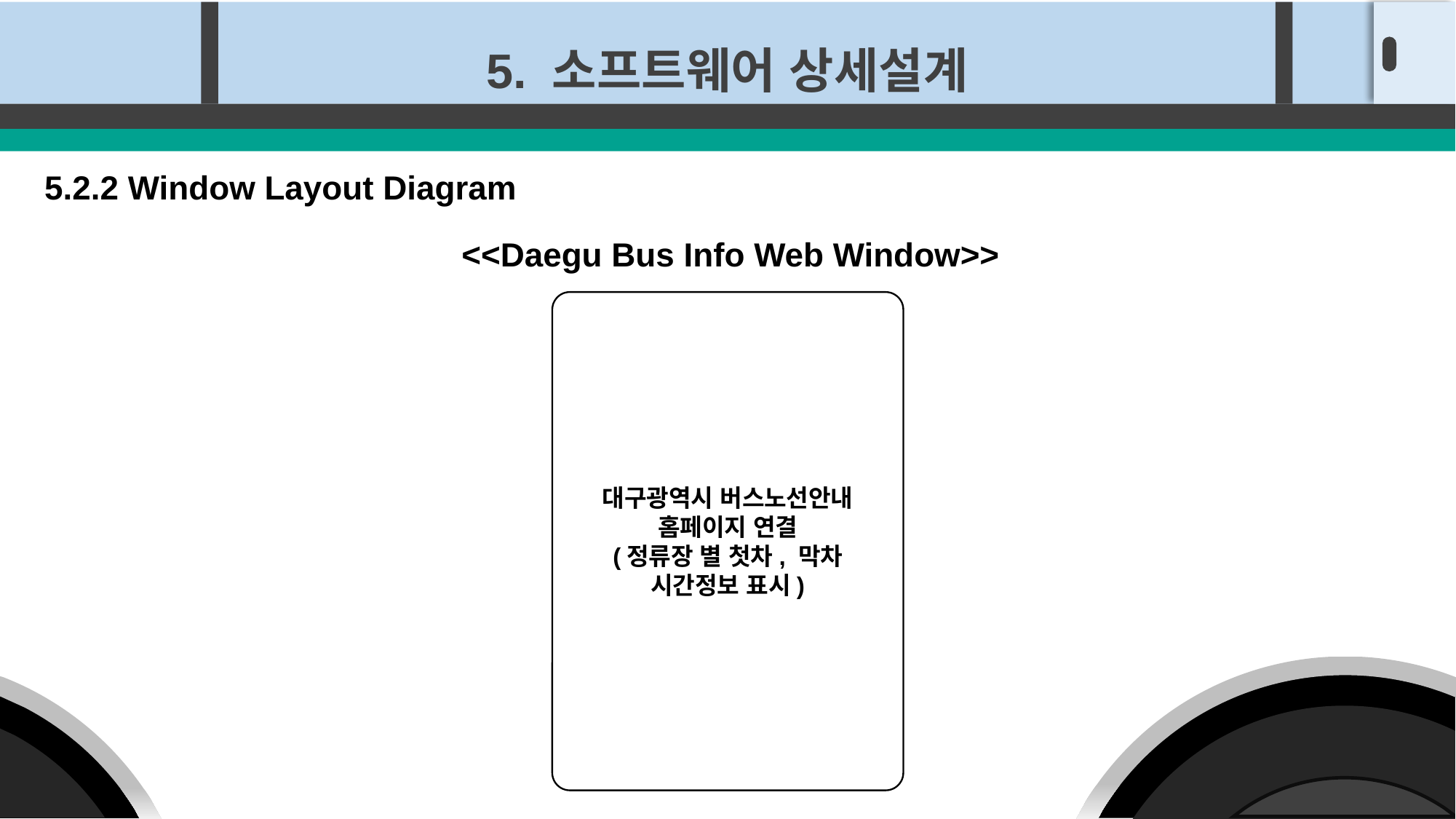

5. 소프트웨어 상세설계

5.2.2 Window Layout Diagram

<<Daegu Bus Info Web Window>>
대구광역시 버스노선안내 홈페이지 연결
(정류장 별 첫차, 막차 시간정보 표시)